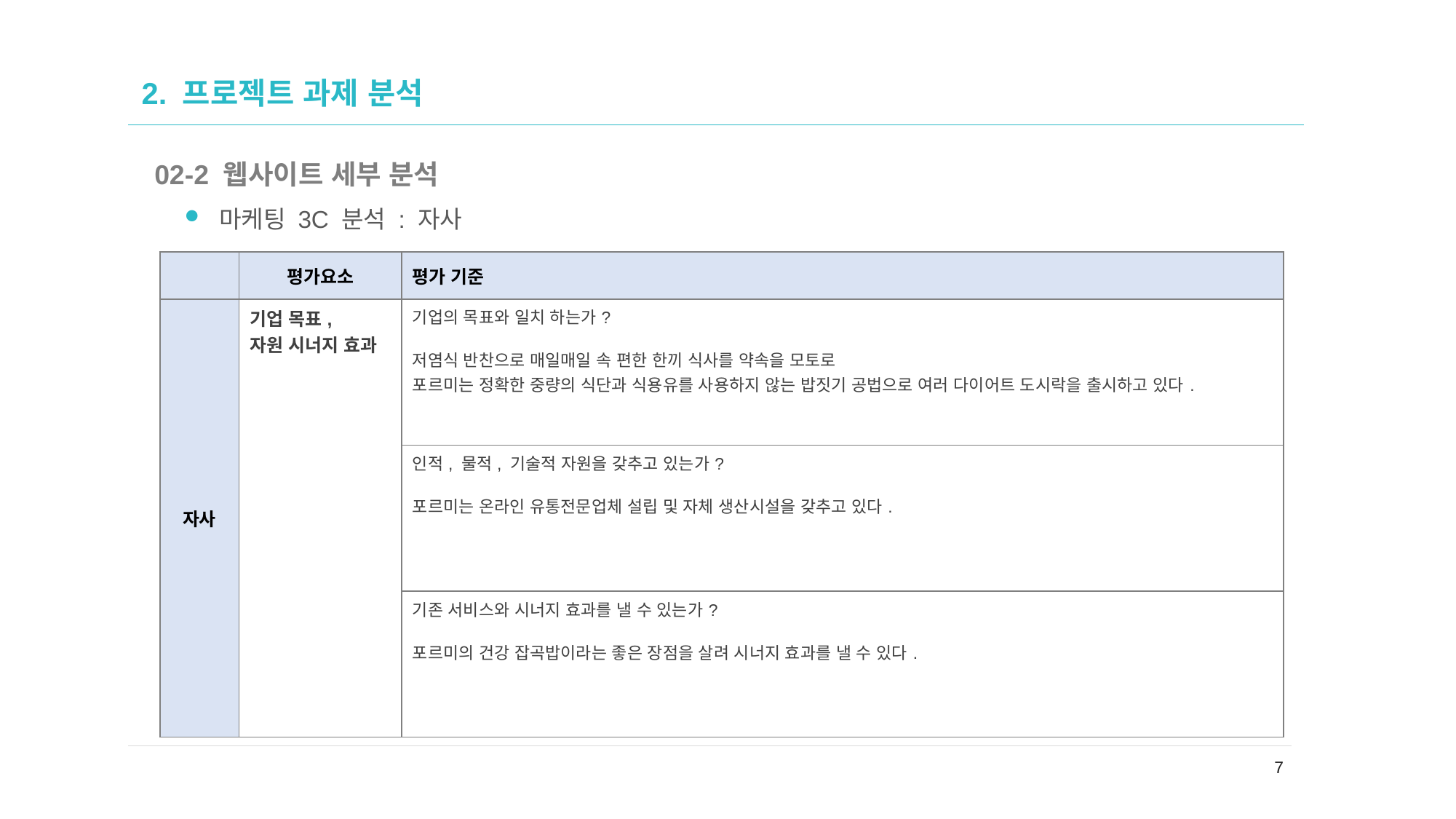

02
# 2. 프로젝트 과제 분석
02-2 웹사이트 세부 분석
마케팅 3C 분석 : 자사

|  | 평가요소 | 평가 기준 |
| --- | --- | --- |
| 자사 | 기업 목표, 자원 시너지 효과 | 기업의 목표와 일치 하는가? 저염식 반찬으로 매일매일 속 편한 한끼 식사를 약속을 모토로 포르미는 정확한 중량의 식단과 식용유를 사용하지 않는 밥짓기 공법으로 여러 다이어트 도시락을 출시하고 있다. |
|  |  | 인적, 물적, 기술적 자원을 갖추고 있는가? 포르미는 온라인 유통전문업체 설립 및 자체 생산시설을 갖추고 있다. |
|  |  | 기존 서비스와 시너지 효과를 낼 수 있는가? 포르미의 건강 잡곡밥이라는 좋은 장점을 살려 시너지 효과를 낼 수 있다. |
7